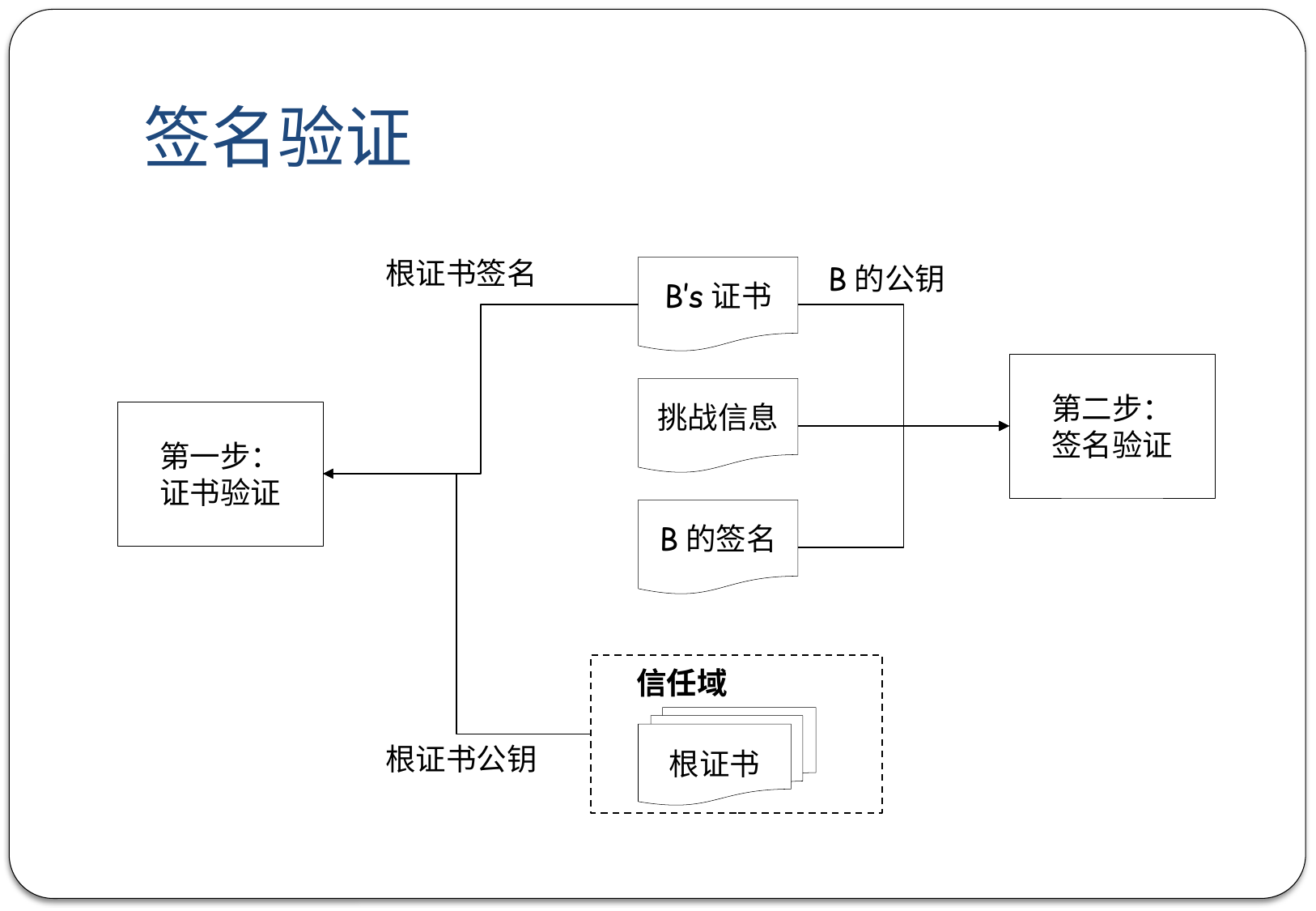

# 签名验证
根证书签名
B的公钥
B’s证书
第二步：
签名验证
挑战信息
第一步：
证书验证
B的签名

信任域
根证书
根证书公钥